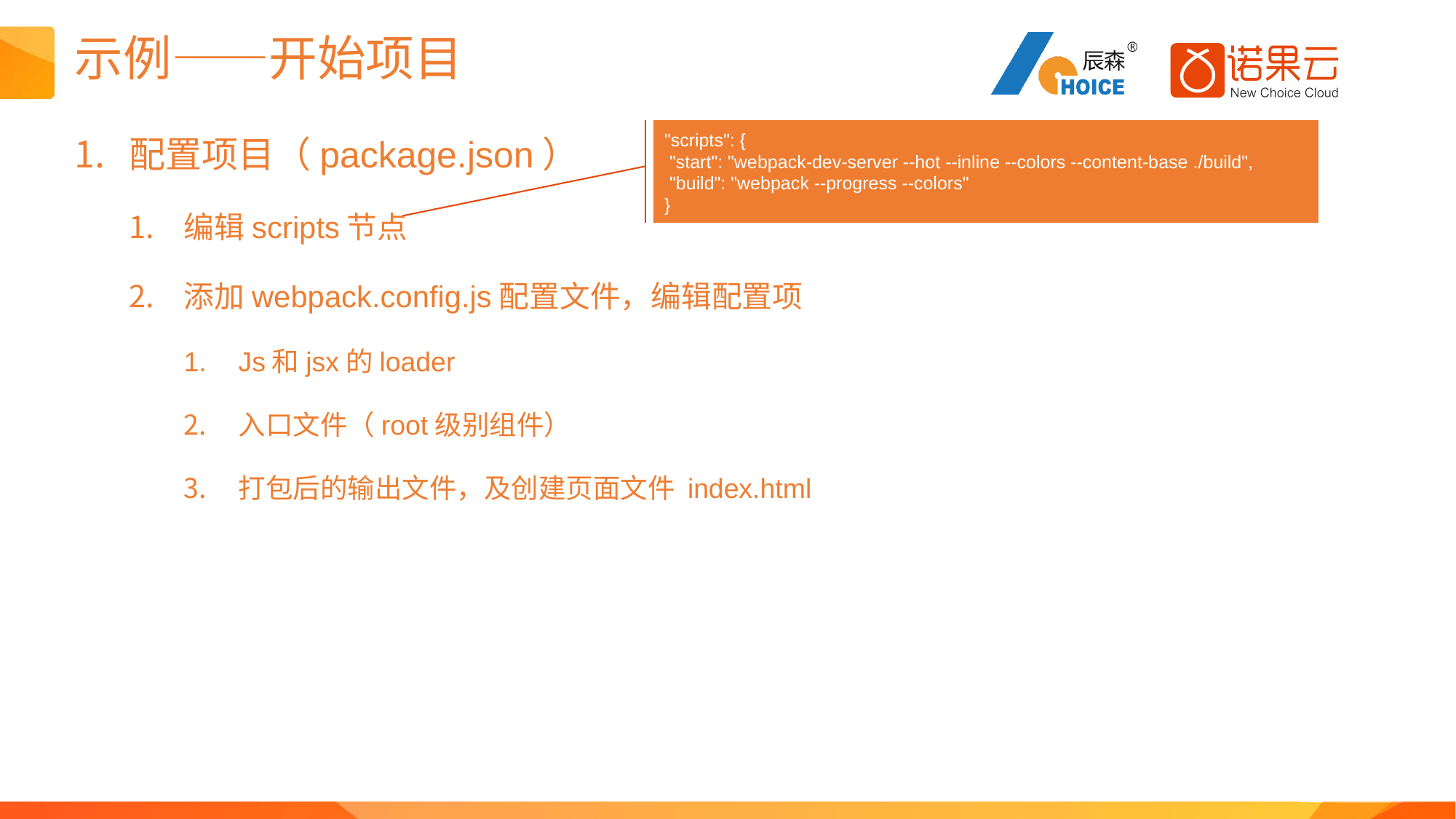

# 示例——开始项目
配置项目（package.json）
编辑scripts节点
添加webpack.config.js配置文件，编辑配置项
Js和jsx的loader
入口文件（root级别组件）
打包后的输出文件，及创建页面文件 index.html

"scripts": {
 "start": "webpack-dev-server --hot --inline --colors --content-base ./build",
 "build": "webpack --progress --colors"
}